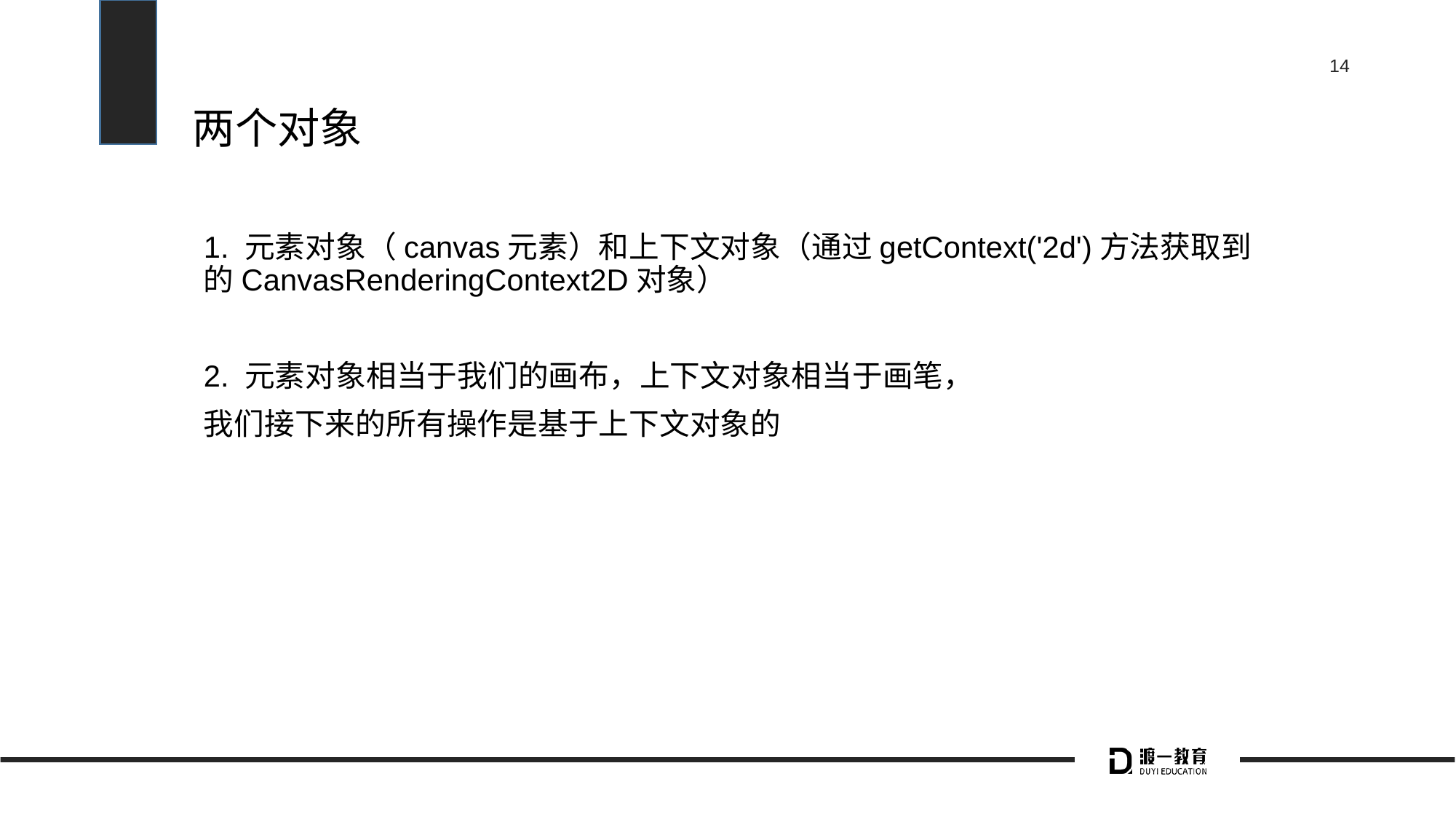

# 两个对象
1. 元素对象（canvas元素）和上下文对象（通过getContext('2d')方法获取到的CanvasRenderingContext2D对象）

2. 元素对象相当于我们的画布，上下文对象相当于画笔，
我们接下来的所有操作是基于上下文对象的